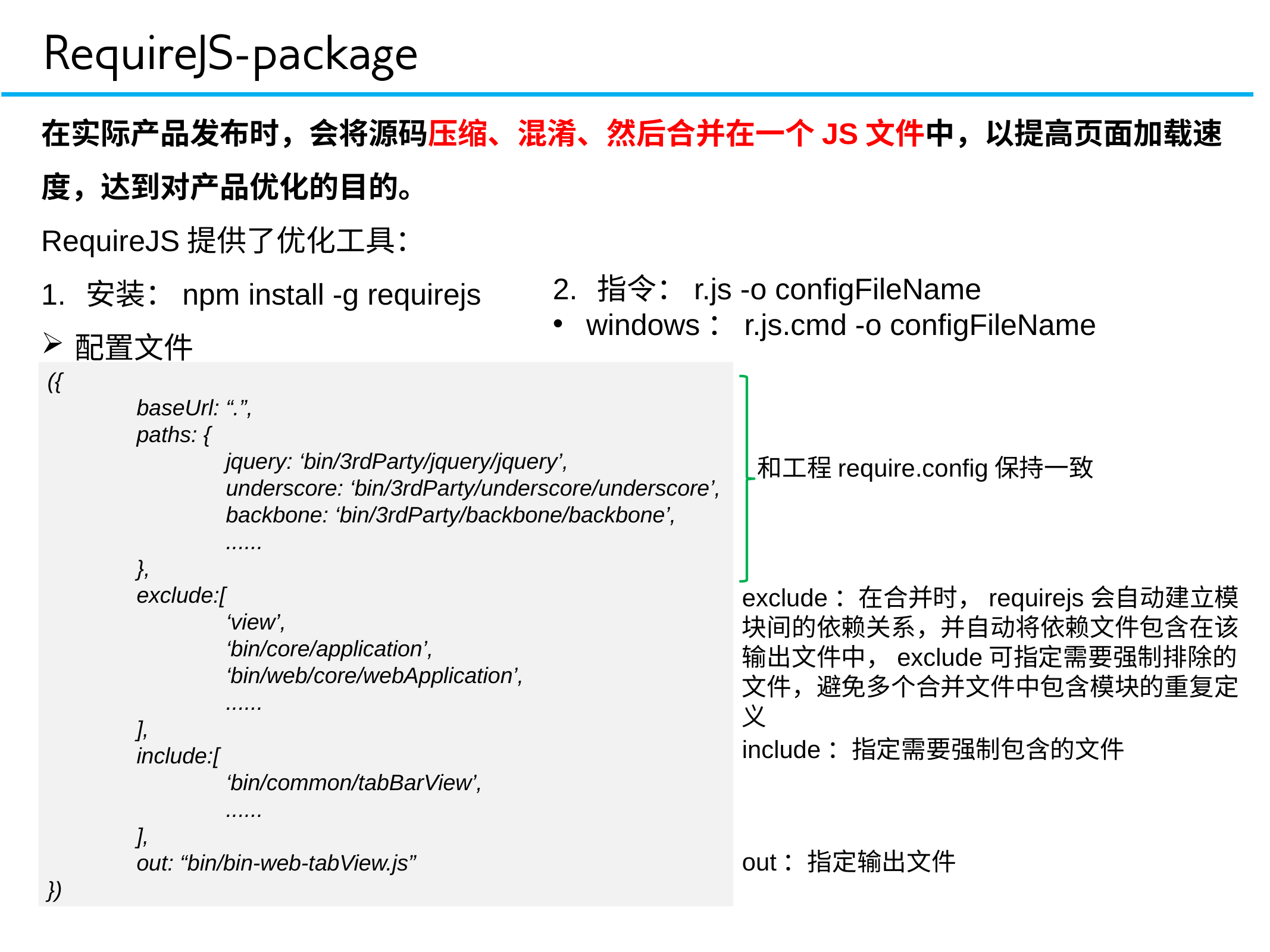

RequireJS-package

在实际产品发布时，会将源码压缩、混淆、然后合并在一个JS文件中，以提高页面加载速度，达到对产品优化的目的。
RequireJS提供了优化工具：
安装：npm install -g requirejs
配置文件
指令：r.js -o configFileName
windows：r.js.cmd -o configFileName
({
	baseUrl: “.”,
	paths: {
		jquery: ‘bin/3rdParty/jquery/jquery’,
		underscore: ‘bin/3rdParty/underscore/underscore’,		backbone: ‘bin/3rdParty/backbone/backbone’,
		......
	},
	exclude:[
		‘view’,
		‘bin/core/application’,         					‘bin/web/core/webApplication’,
		......
	],
	include:[
		‘bin/common/tabBarView’,
		......
	],
	out: “bin/bin-web-tabView.js”
})

和工程require.config保持一致
exclude：在合并时，requirejs会自动建立模块间的依赖关系，并自动将依赖文件包含在该输出文件中，exclude可指定需要强制排除的文件，避免多个合并文件中包含模块的重复定义
include：指定需要强制包含的文件
out：指定输出文件